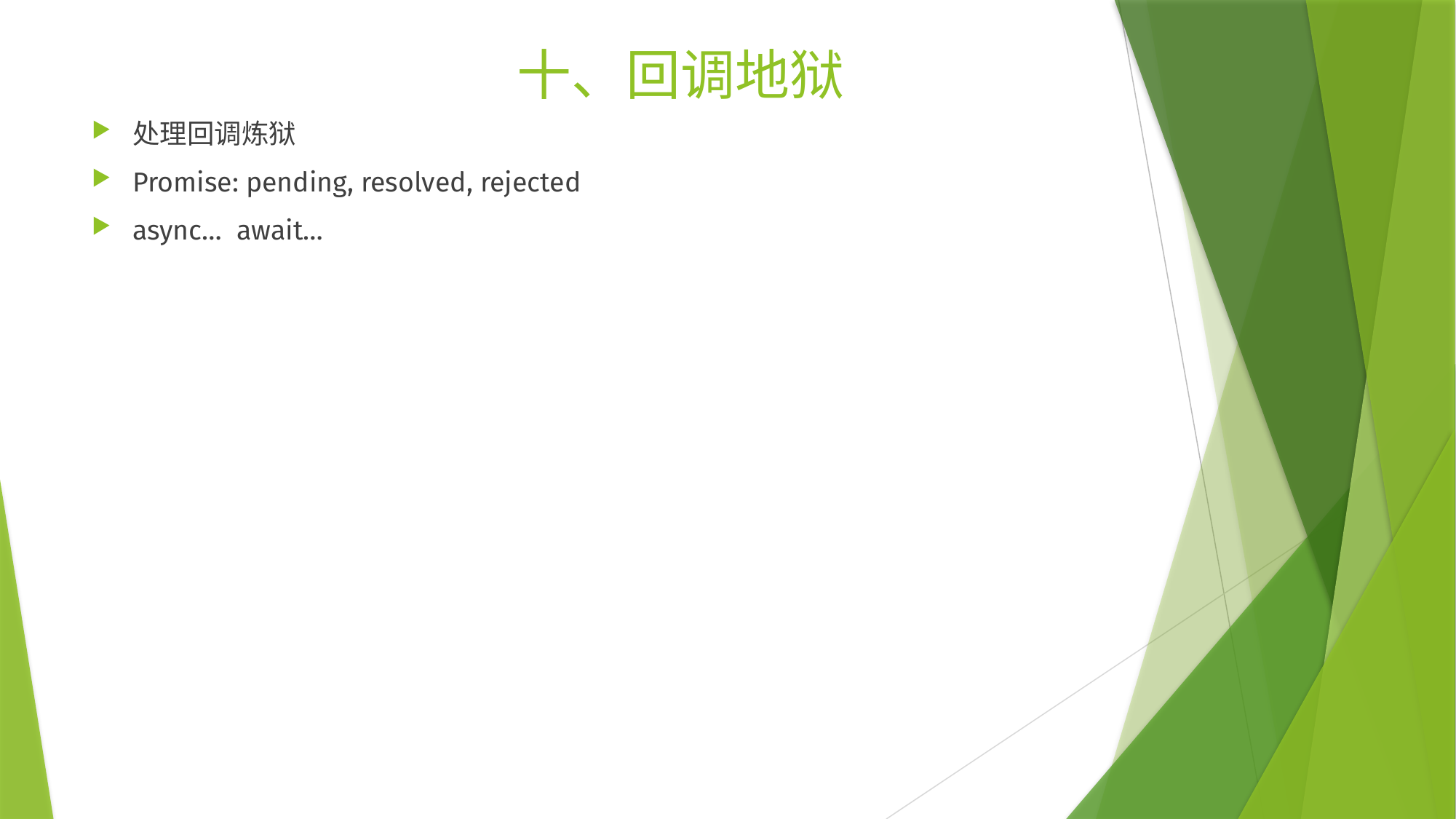

# 十、回调地狱
处理回调炼狱
Promise: pending, resolved, rejected
async…  await…